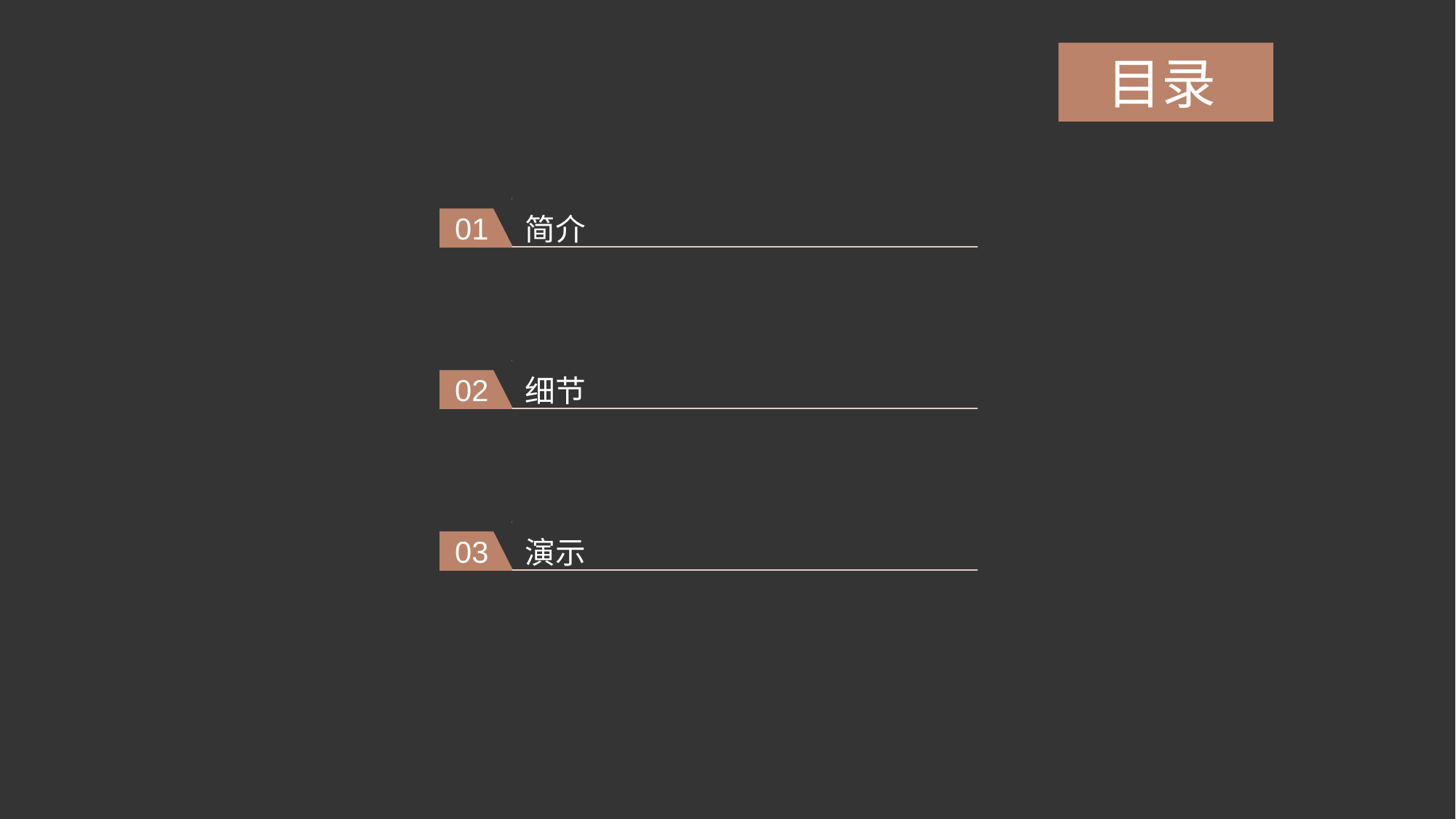

目录
简介
01
细节
02
演示
03